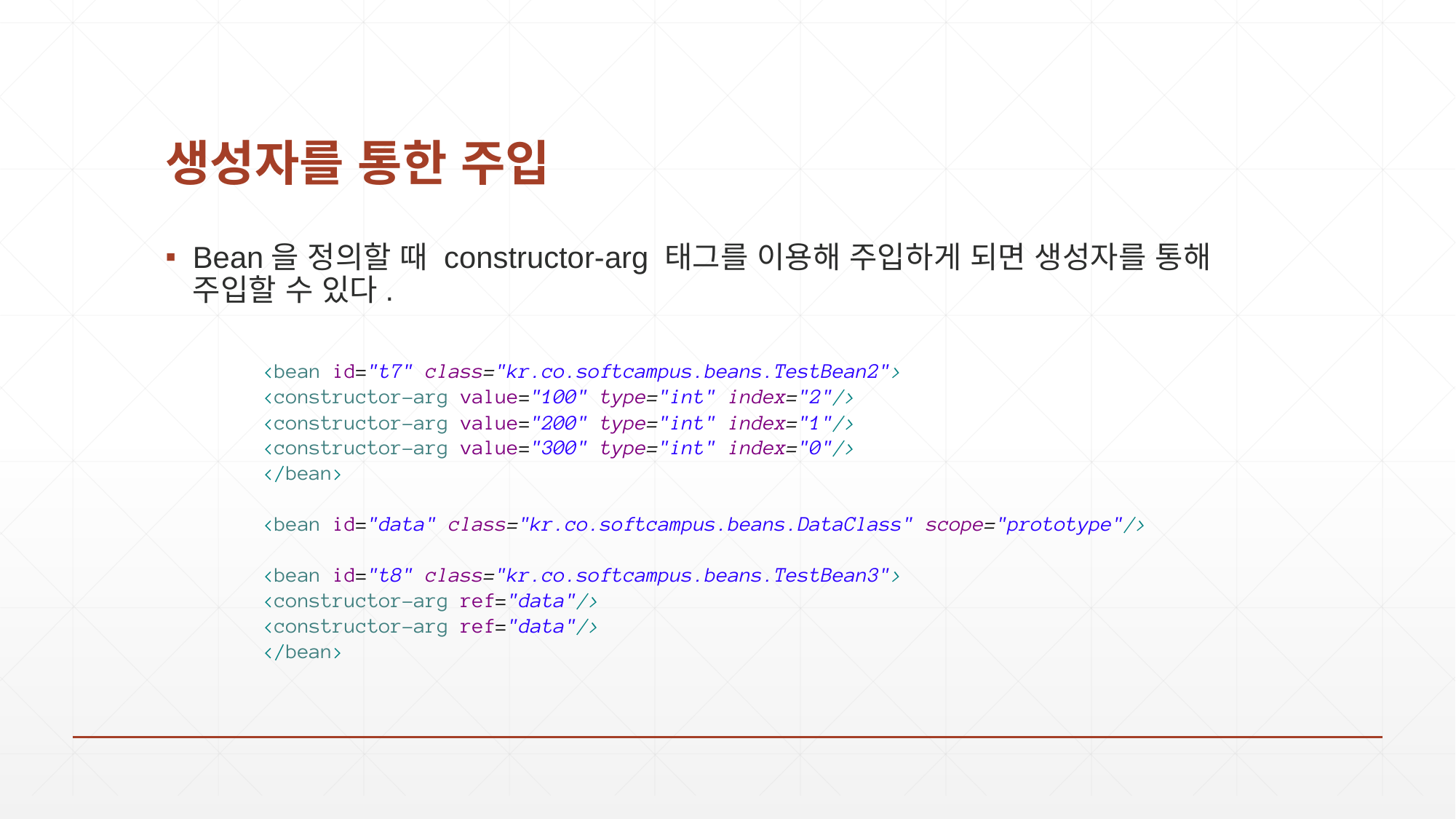

# 생성자를 통한 주입
Bean을 정의할 때 constructor-arg 태그를 이용해 주입하게 되면 생성자를 통해 주입할 수 있다.

<bean id="t7" class="kr.co.softcampus.beans.TestBean2">
<constructor-arg value="100" type="int" index="2"/>
<constructor-arg value="200" type="int" index="1"/>
<constructor-arg value="300" type="int" index="0"/>
</bean>

<bean id="data" class="kr.co.softcampus.beans.DataClass" scope="prototype"/>

<bean id="t8" class="kr.co.softcampus.beans.TestBean3">
<constructor-arg ref="data"/>
<constructor-arg ref="data"/>
</bean>